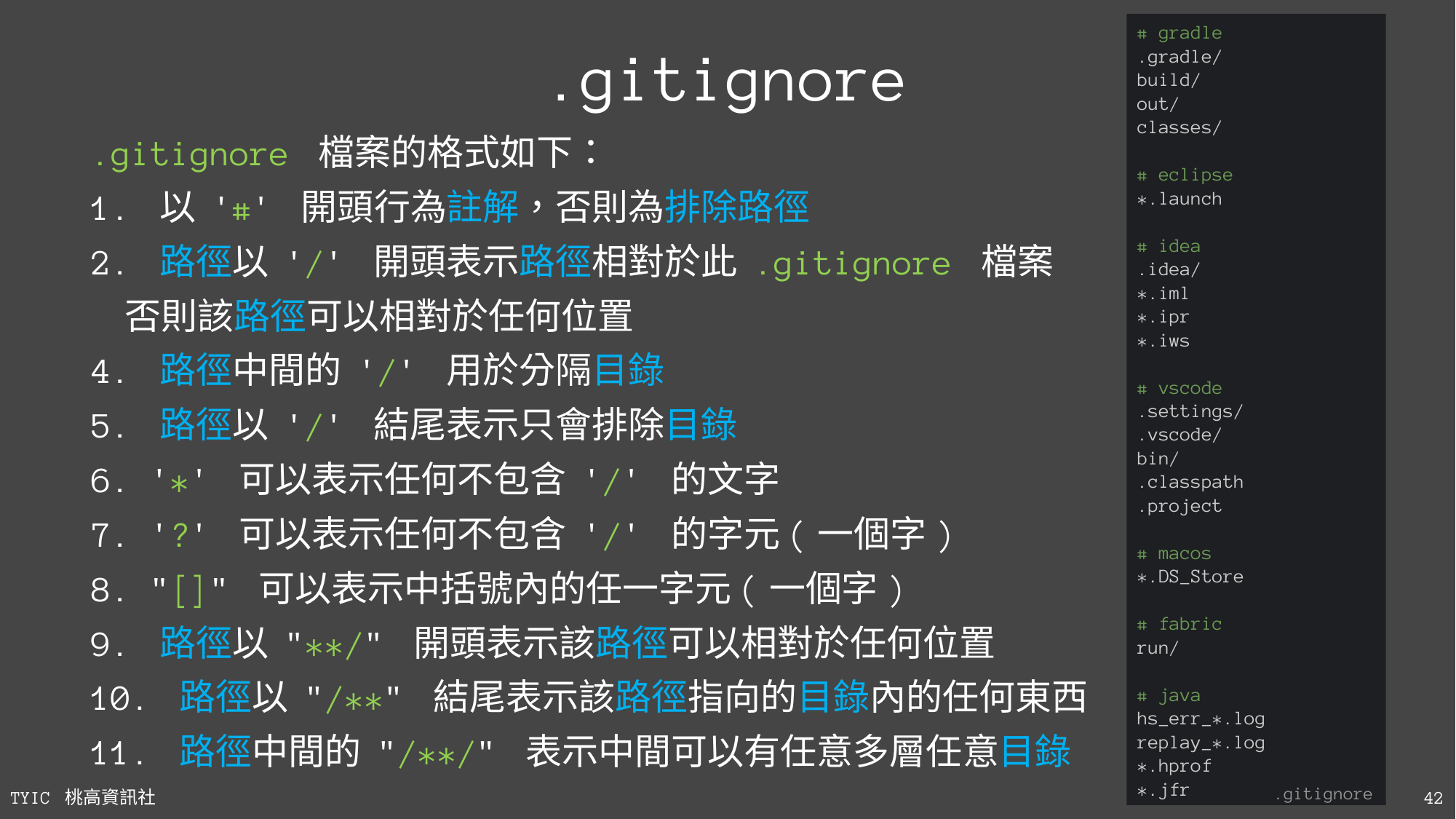

# .gitignore
# gradle .gradle/
build/
out/
classes/
# eclipse
*.launch
# idea
.idea/
*.iml
*.ipr
*.iws
# vscode
.settings/
.vscode/
bin/
.classpath
.project
# macos
*.DS_Store
# fabric
run/
# java
hs_err_*.log
replay_*.log
*.hprof
*.jfr
.gitignore
.gitignore 檔案的格式如下：
1. 以 '#' 開頭行為註解，否則為排除路徑
2. 路徑以 '/' 開頭表示路徑相對於此 .gitignore 檔案
   否則該路徑可以相對於任何位置
4. 路徑中間的 '/' 用於分隔目錄
5. 路徑以 '/' 結尾表示只會排除目錄
6. '*' 可以表示任何不包含 '/' 的文字
7. '?' 可以表示任何不包含 '/' 的字元(一個字)
8. "[]" 可以表示中括號內的任一字元(一個字)
9. 路徑以 "**/" 開頭表示該路徑可以相對於任何位置
10. 路徑以 "/**" 結尾表示該路徑指向的目錄內的任何東西
11. 路徑中間的 "/**/" 表示中間可以有任意多層任意目錄